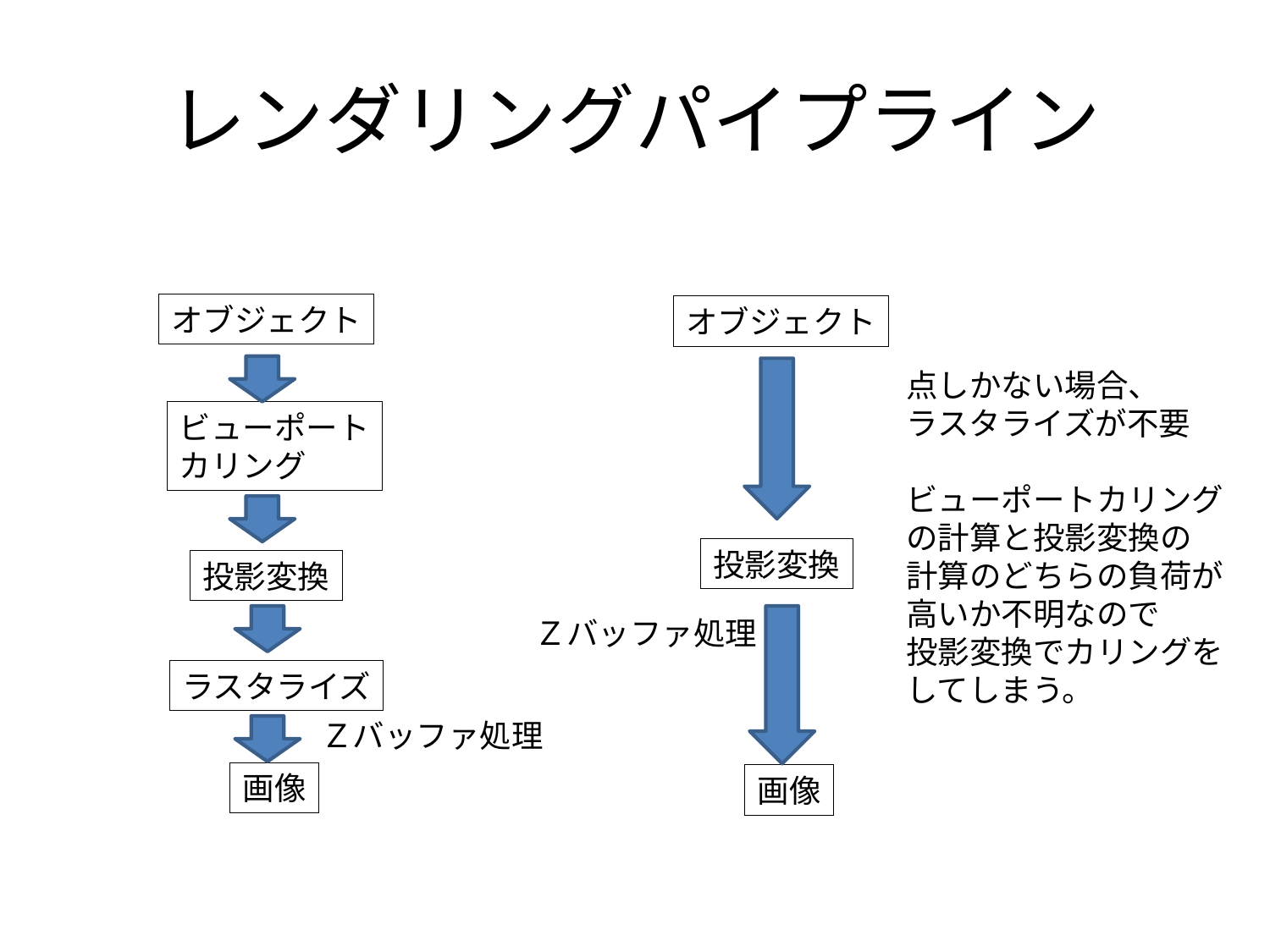

# レンダリングパイプライン
オブジェクト
オブジェクト

点しかない場合、
ラスタライズが不要

ビューポートカリング
の計算と投影変換の
計算のどちらの負荷が
高いか不明なので
投影変換でカリングを
してしまう。
ビューポート
カリング

投影変換
投影変換

Ｚバッファ処理
ラスタライズ
Ｚバッファ処理

画像
画像